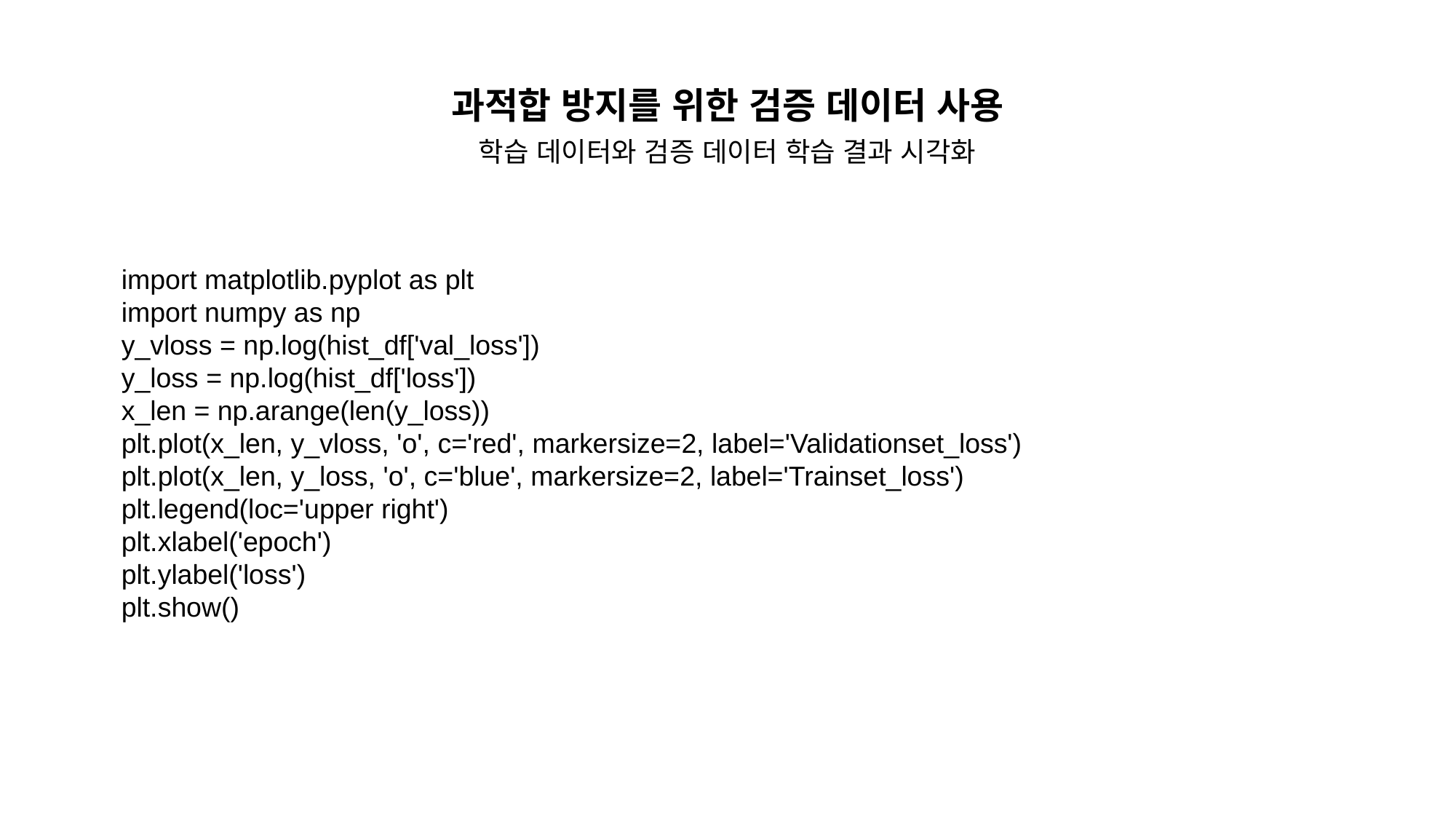

과적합 방지를 위한 검증 데이터 사용
학습 데이터와 검증 데이터 학습 결과 시각화
import matplotlib.pyplot as plt
import numpy as np
y_vloss = np.log(hist_df['val_loss'])
y_loss = np.log(hist_df['loss'])
x_len = np.arange(len(y_loss))
plt.plot(x_len, y_vloss, 'o', c='red', markersize=2, label='Validationset_loss')
plt.plot(x_len, y_loss, 'o', c='blue', markersize=2, label='Trainset_loss')
plt.legend(loc='upper right')
plt.xlabel('epoch')
plt.ylabel('loss')
plt.show()